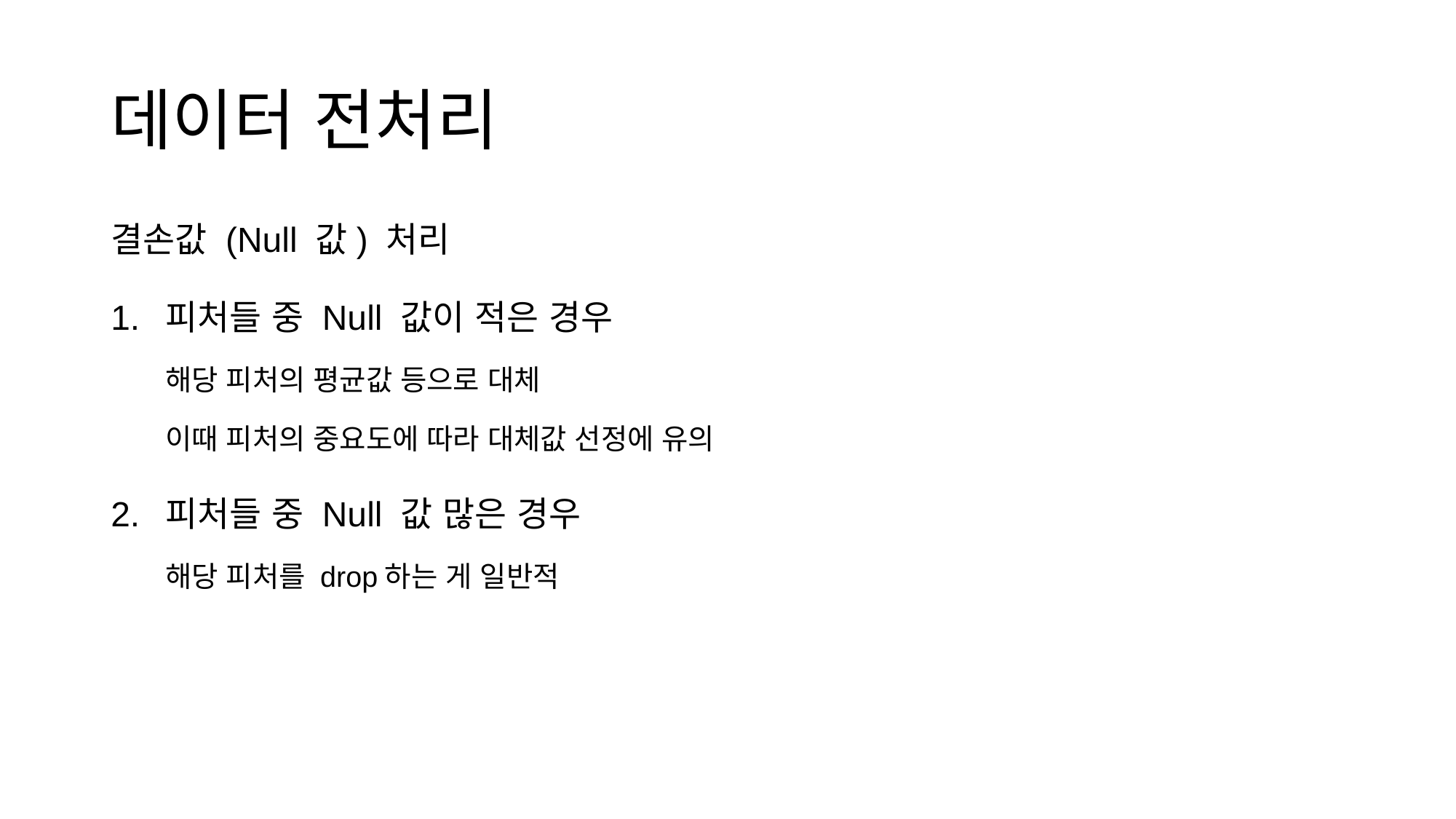

# 데이터 전처리
결손값 (Null 값) 처리
피처들 중 Null 값이 적은 경우
해당 피처의 평균값 등으로 대체
이때 피처의 중요도에 따라 대체값 선정에 유의
피처들 중 Null 값 많은 경우
해당 피처를 drop하는 게 일반적